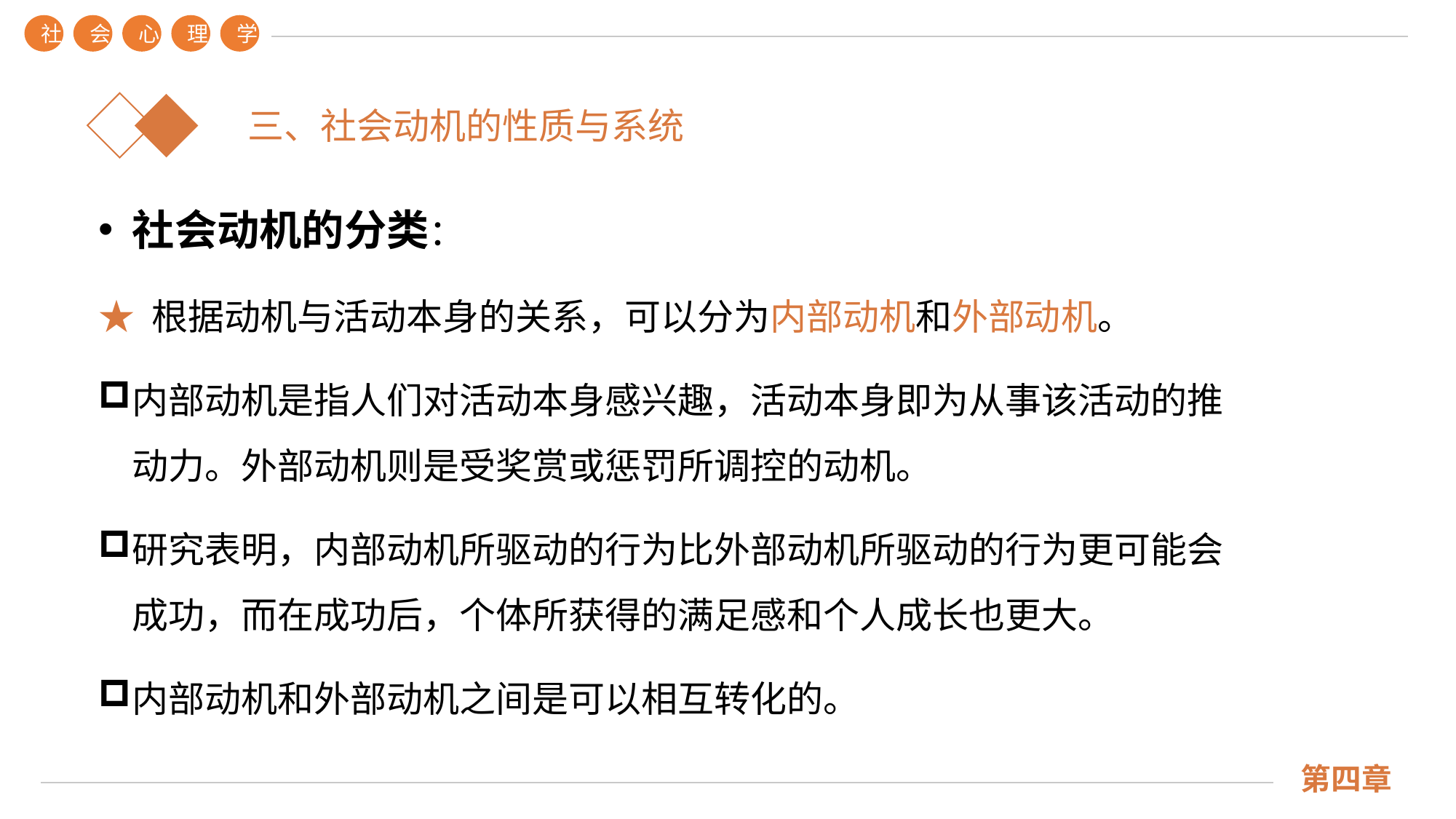

社
会
心
理
学

三、社会动机的性质与系统

社会动机的分类：
★ 根据动机与活动本身的关系，可以分为内部动机和外部动机。
内部动机是指人们对活动本身感兴趣，活动本身即为从事该活动的推动力。外部动机则是受奖赏或惩罚所调控的动机。
研究表明，内部动机所驱动的行为比外部动机所驱动的行为更可能会成功，而在成功后，个体所获得的满足感和个人成长也更大。
内部动机和外部动机之间是可以相互转化的。
第四章